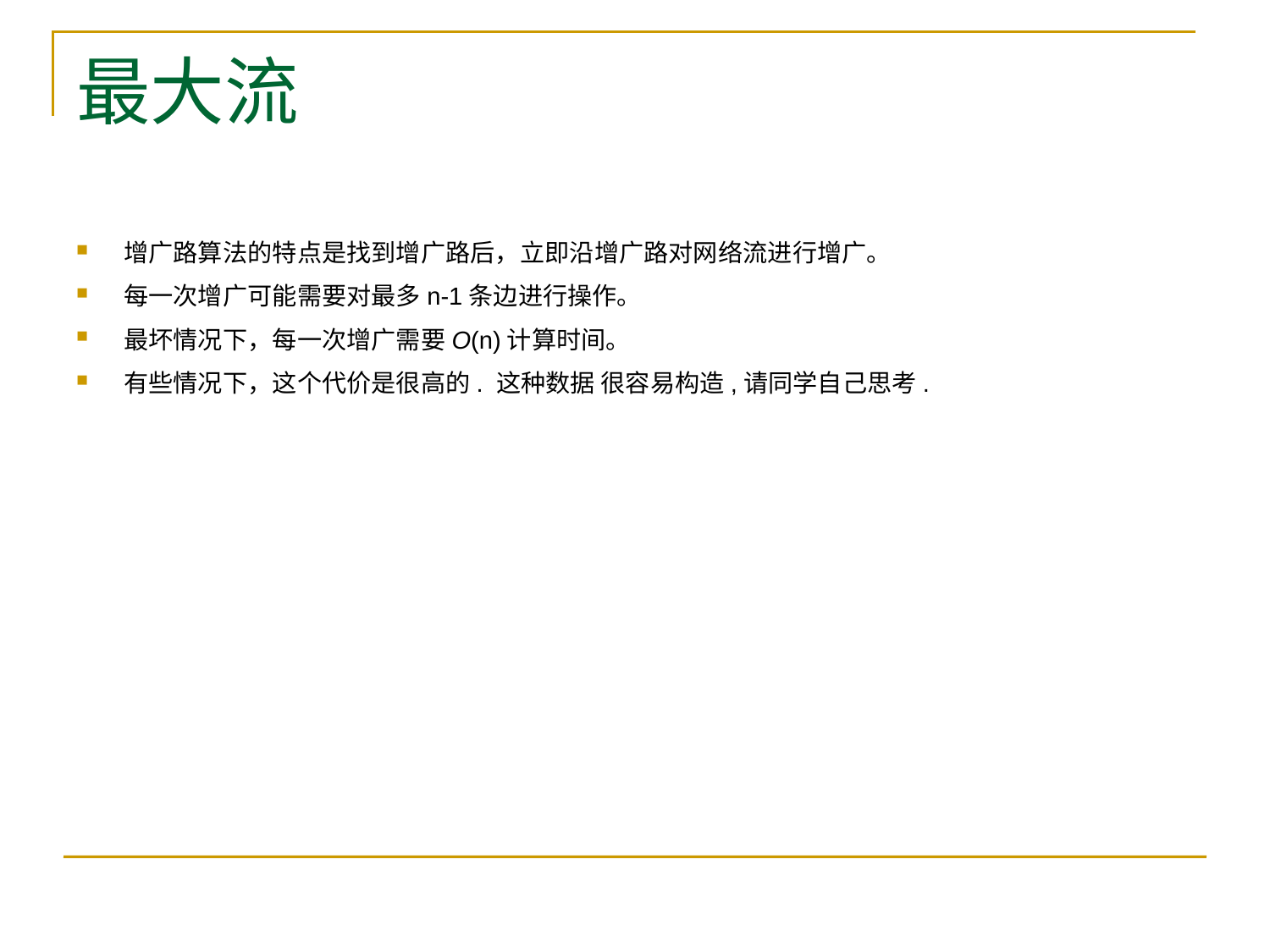

# 最大流
增广路算法的特点是找到增广路后，立即沿增广路对网络流进行增广。
每一次增广可能需要对最多n-1条边进行操作。
最坏情况下，每一次增广需要O(n)计算时间。
有些情况下，这个代价是很高的. 这种数据 很容易构造,请同学自己思考.